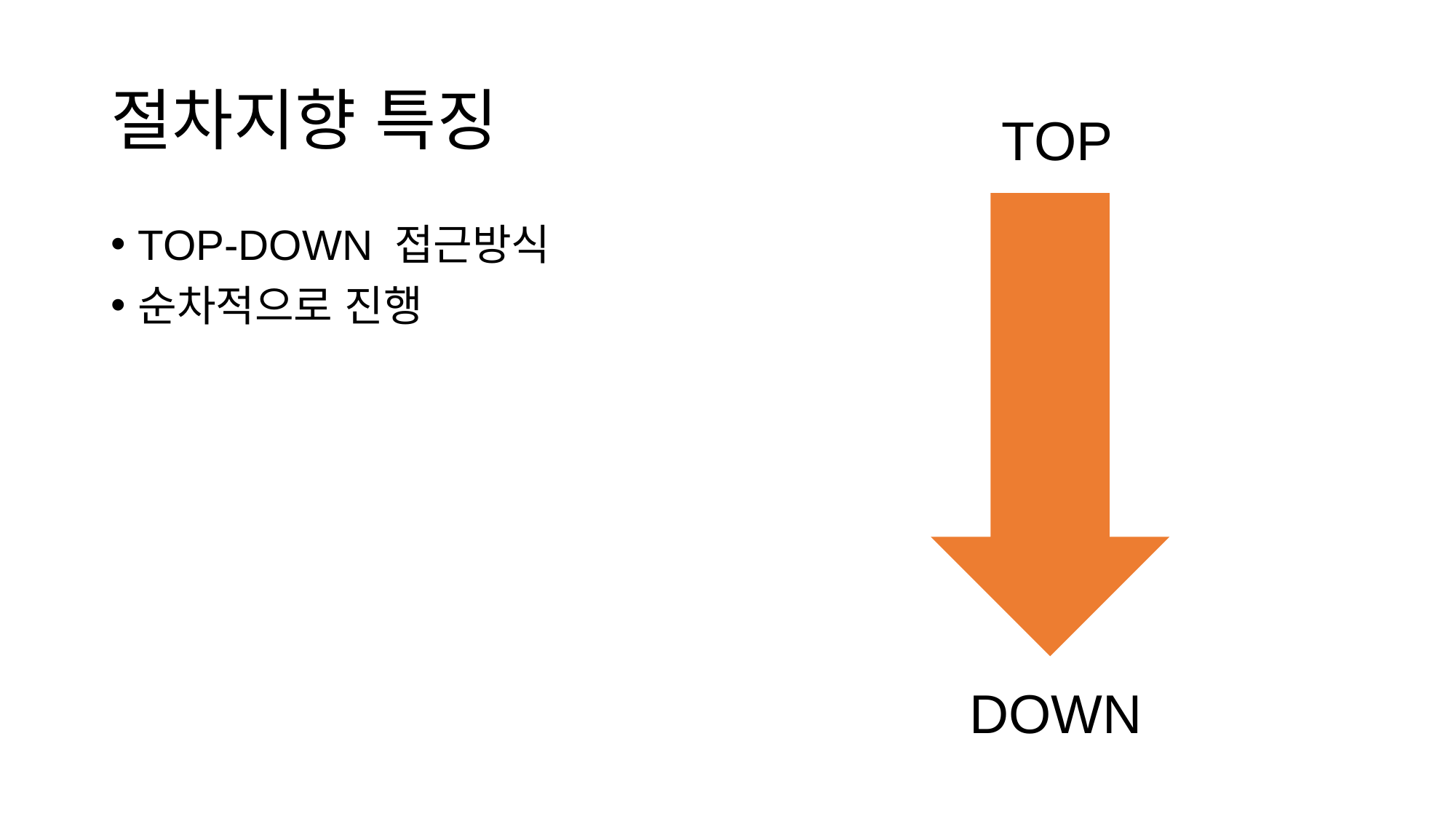

# 절차지향 특징
TOP

TOP-DOWN 접근방식
순차적으로 진행
DOWN